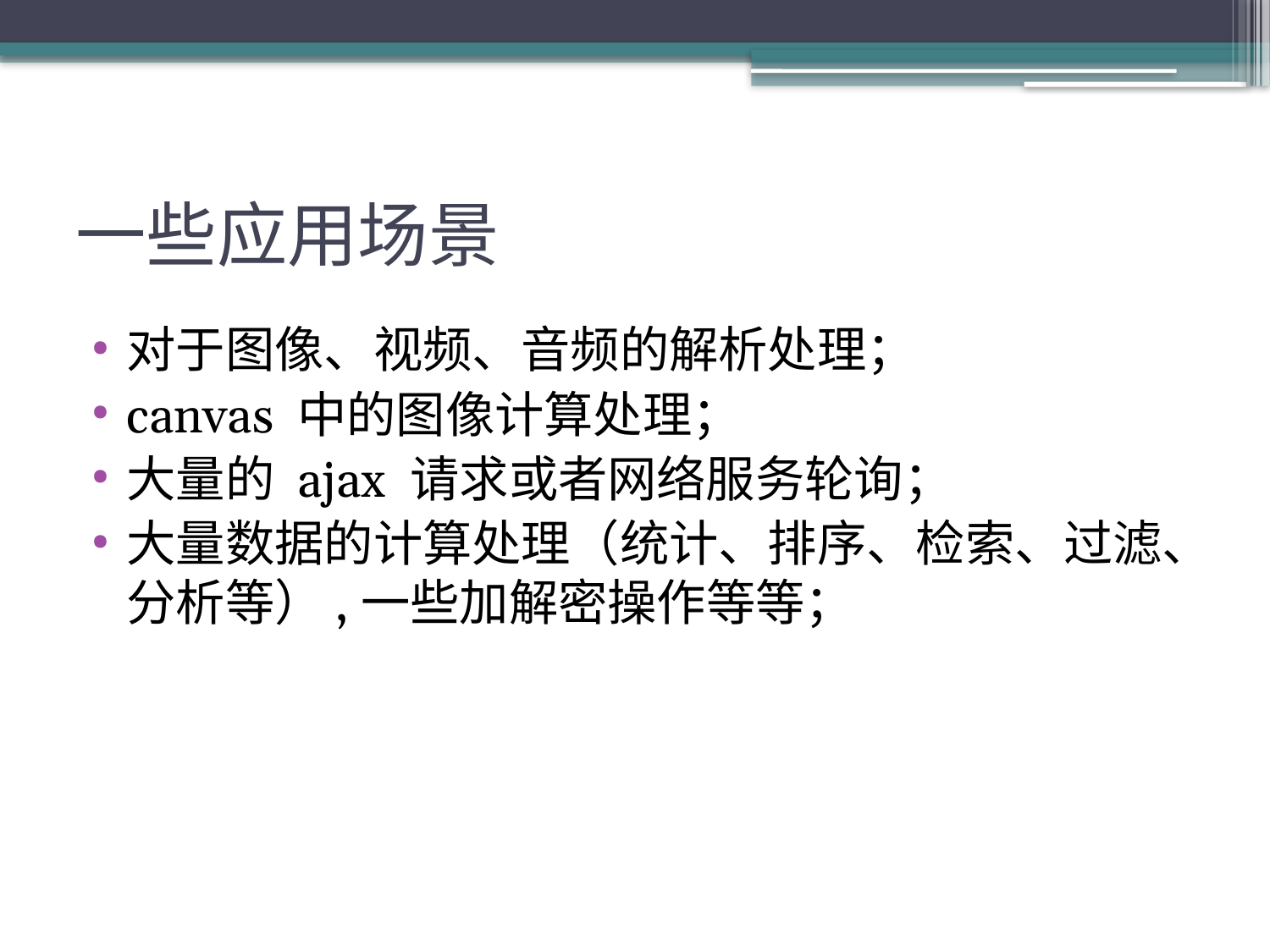

# 一些应用场景
对于图像、视频、音频的解析处理；
canvas 中的图像计算处理；
大量的 ajax 请求或者网络服务轮询；
大量数据的计算处理（统计、排序、检索、过滤、分析等）,一些加解密操作等等；